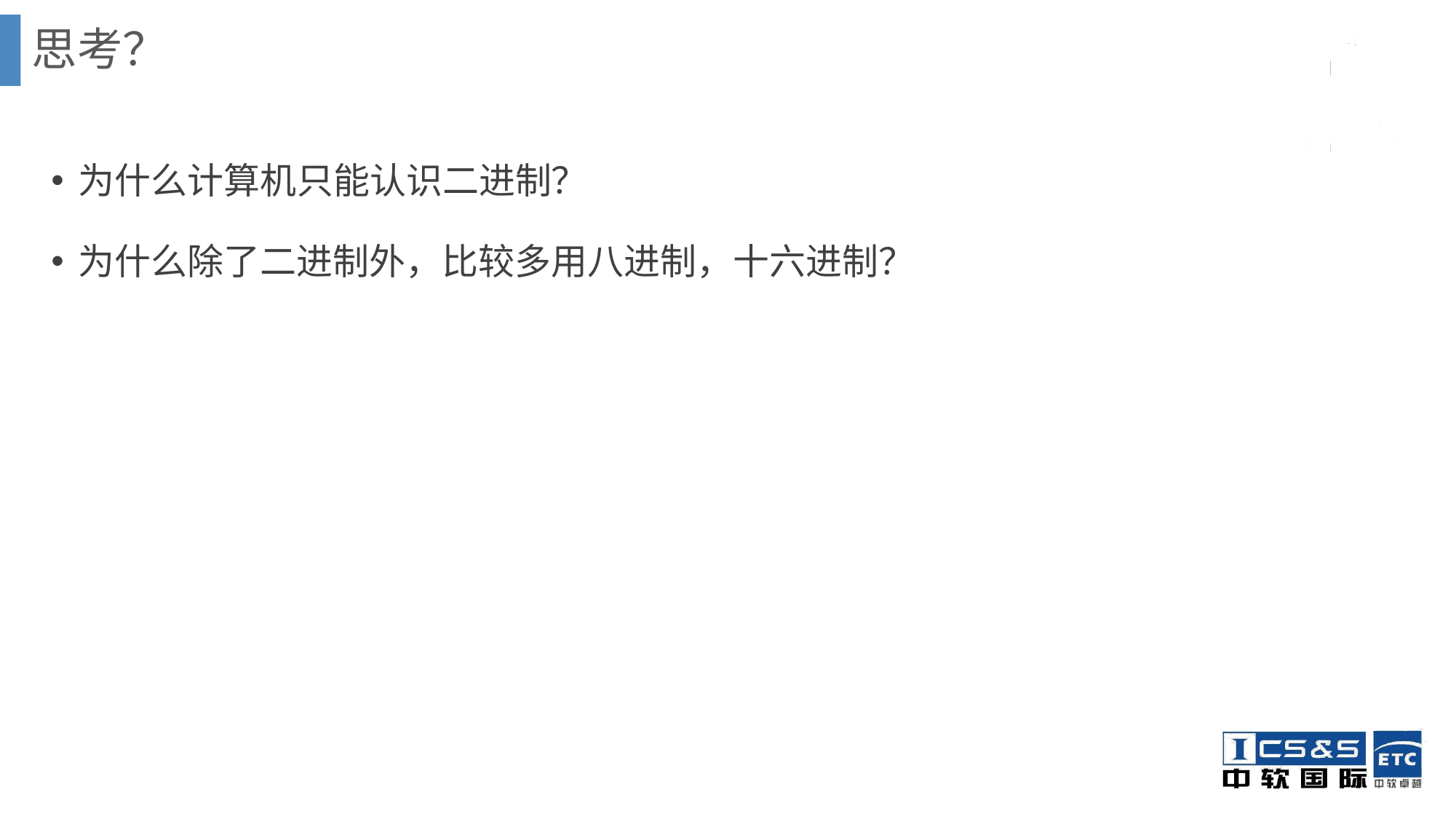

思考？
为什么计算机只能认识二进制？
为什么除了二进制外，比较多用八进制，十六进制？